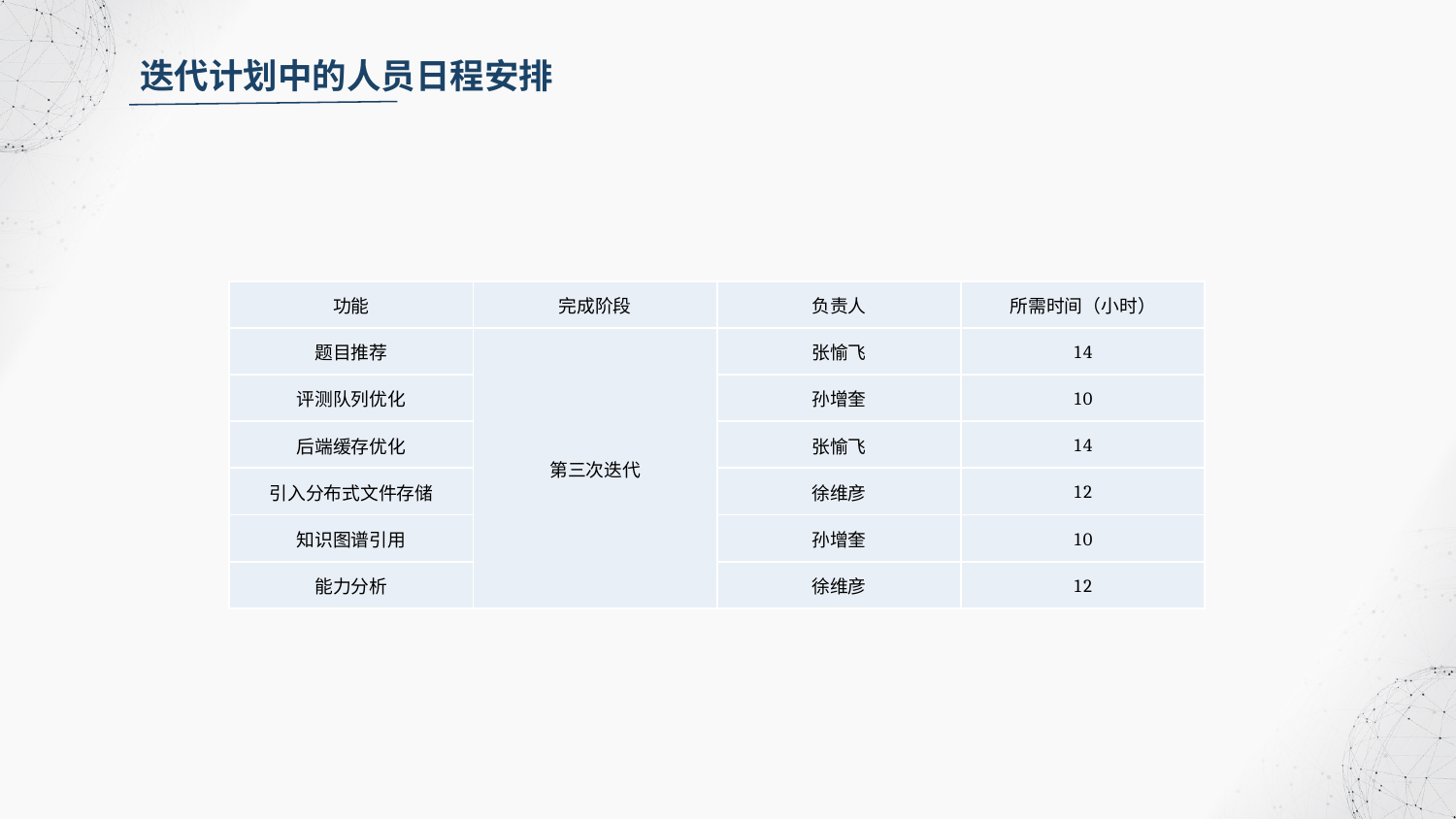

迭代计划中的人员日程安排
| 功能 | 完成阶段 | 负责人 | 所需时间（小时） |
| --- | --- | --- | --- |
| 题目推荐 | 第三次迭代 | 张愉飞 | 14 |
| 评测队列优化 |  | 孙增奎 | 10 |
| 后端缓存优化 |  | 张愉飞 | 14 |
| 引入分布式文件存储 |  | 徐维彦 | 12 |
| 知识图谱引用 |  | 孙增奎 | 10 |
| 能力分析 |  | 徐维彦 | 12 |